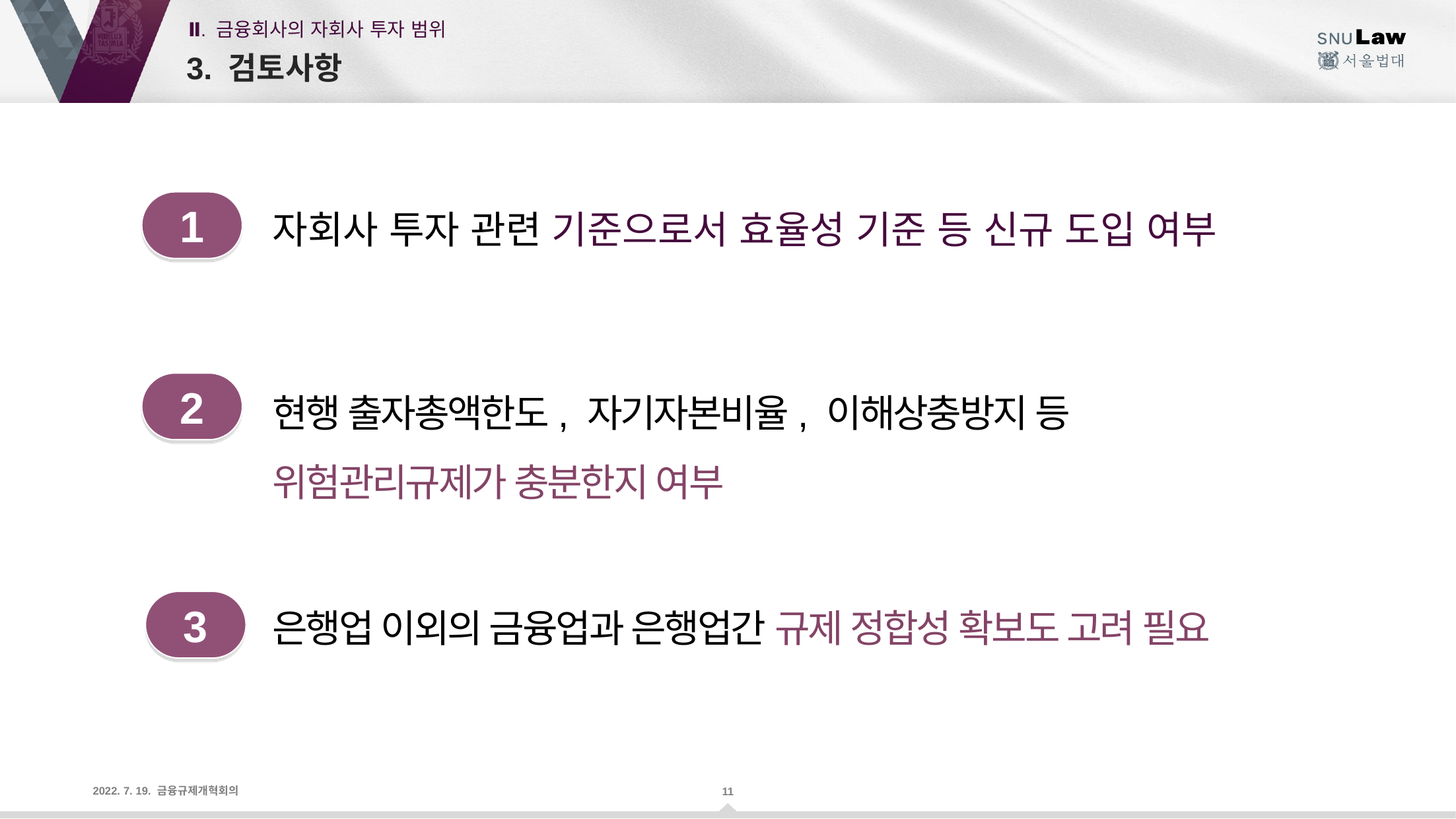

Ⅱ. 금융회사의 자회사 투자 범위
# 3. 검토사항
1
자회사 투자 관련 기준으로서 효율성 기준 등 신규 도입 여부
2
현행 출자총액한도, 자기자본비율, 이해상충방지 등 위험관리규제가 충분한지 여부
3
은행업 이외의 금융업과 은행업간 규제 정합성 확보도 고려 필요